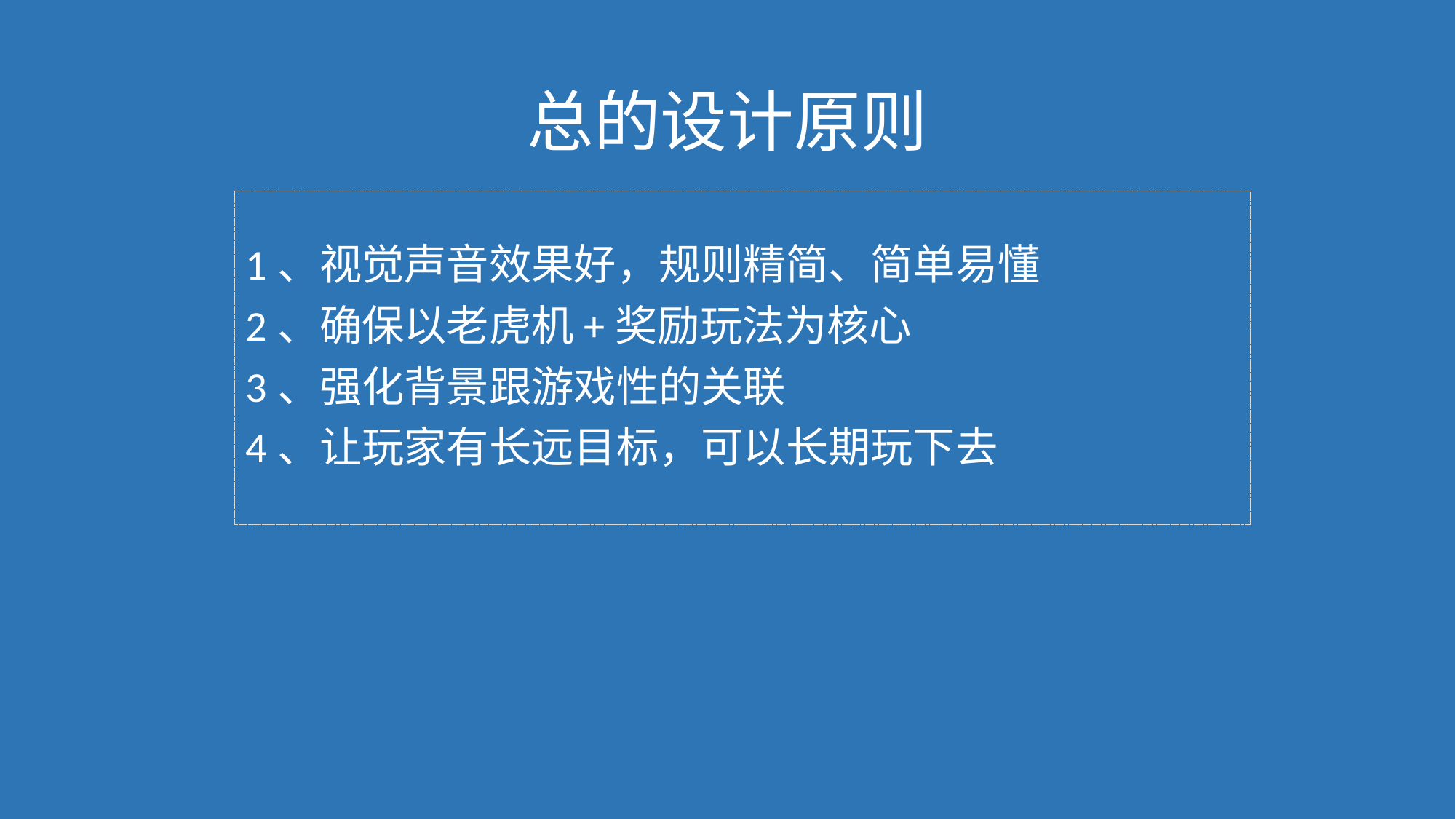

总的设计原则
1、视觉声音效果好，规则精简、简单易懂
2、确保以老虎机+奖励玩法为核心
3、强化背景跟游戏性的关联
4、让玩家有长远目标，可以长期玩下去